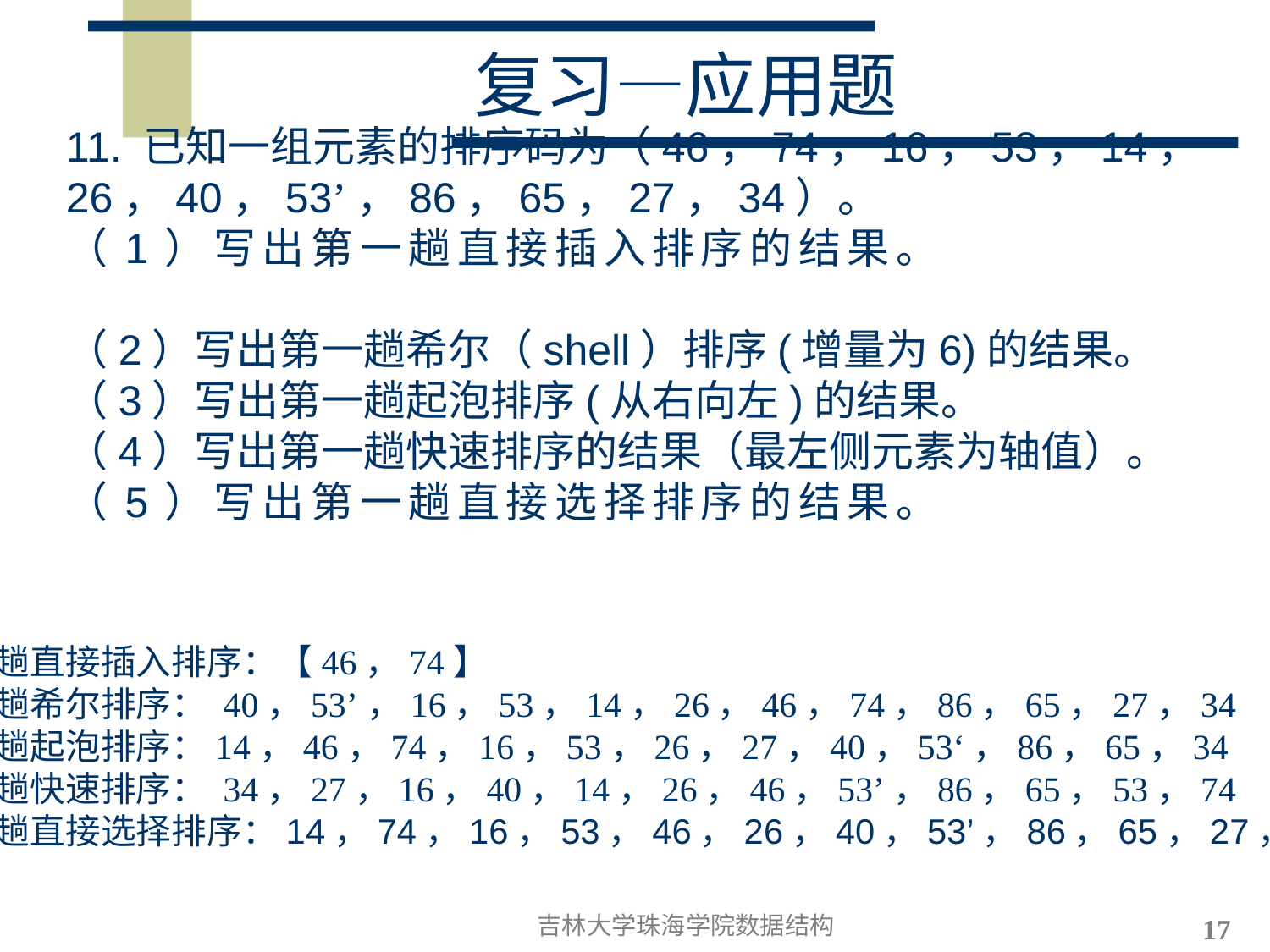

# 复习—应用题
11. 已知一组元素的排序码为（46，74，16，53，14，26，40，53’，86，65，27，34）。
（1）写出第一趟直接插入排序的结果。
（2）写出第一趟希尔（shell）排序(增量为6)的结果。
（3）写出第一趟起泡排序(从右向左)的结果。
（4）写出第一趟快速排序的结果（最左侧元素为轴值）。
（5）写出第一趟直接选择排序的结果。
答：

第一趟直接插入排序：【46，74】
第一趟希尔排序： 40，53’，16，53，14，26，46，74，86，65，27，34
第一趟起泡排序：14，46，74，16，53，26，27，40，53‘，86，65，34
第一趟快速排序： 34，27，16，40，14，26，46，53’，86，65，53，74
第一趟直接选择排序：14，74，16，53，46，26，40，53’，86，65，27，34
吉林大学珠海学院数据结构